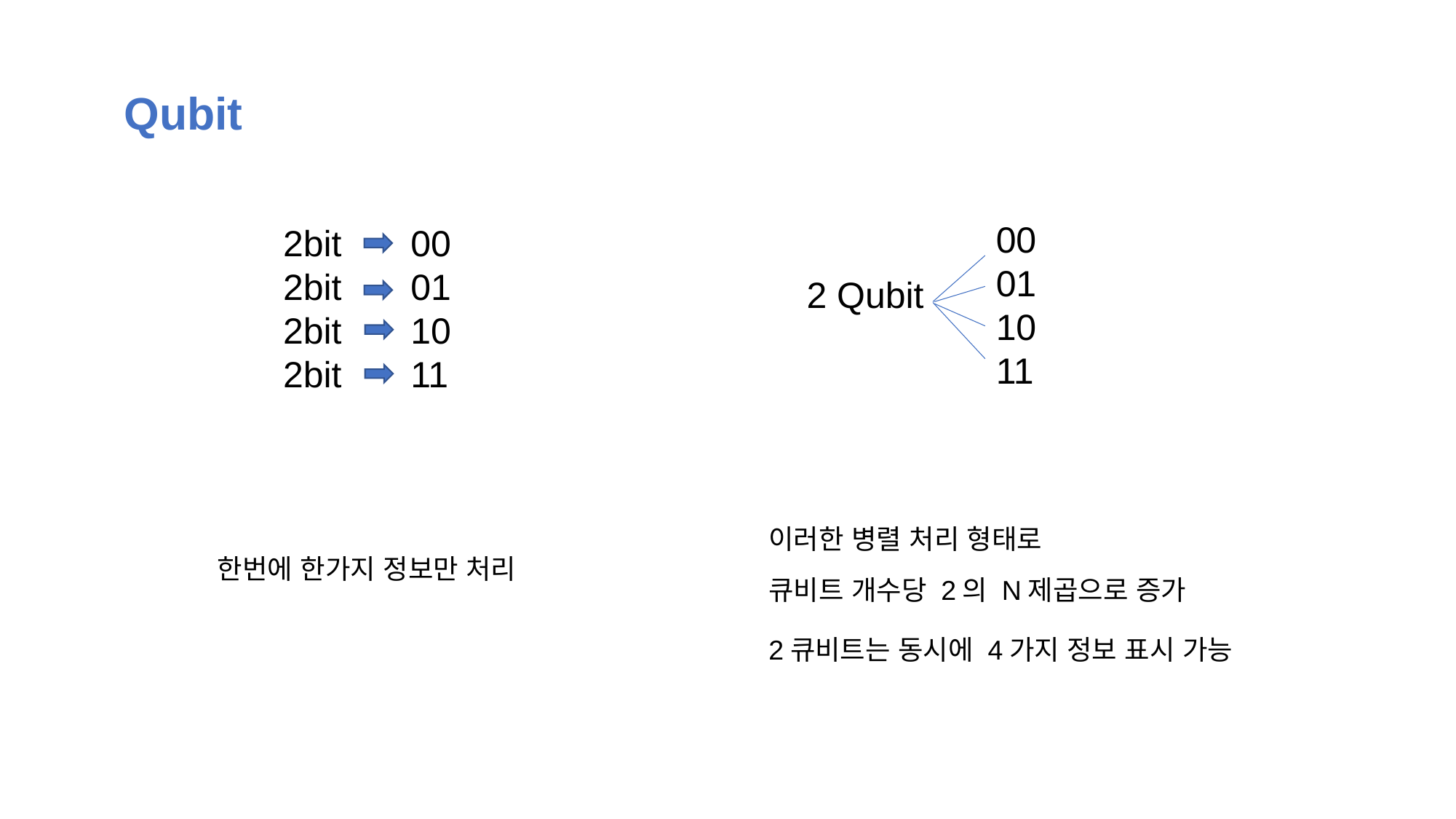

Qubit
00
01
10
11
2 Qubit
이러한 병렬 처리 형태로

큐비트 개수당 2의 N제곱으로 증가
2큐비트는 동시에 4가지 정보 표시 가능
00
01
10
11
2bit
2bit
2bit
2bit

한번에 한가지 정보만 처리